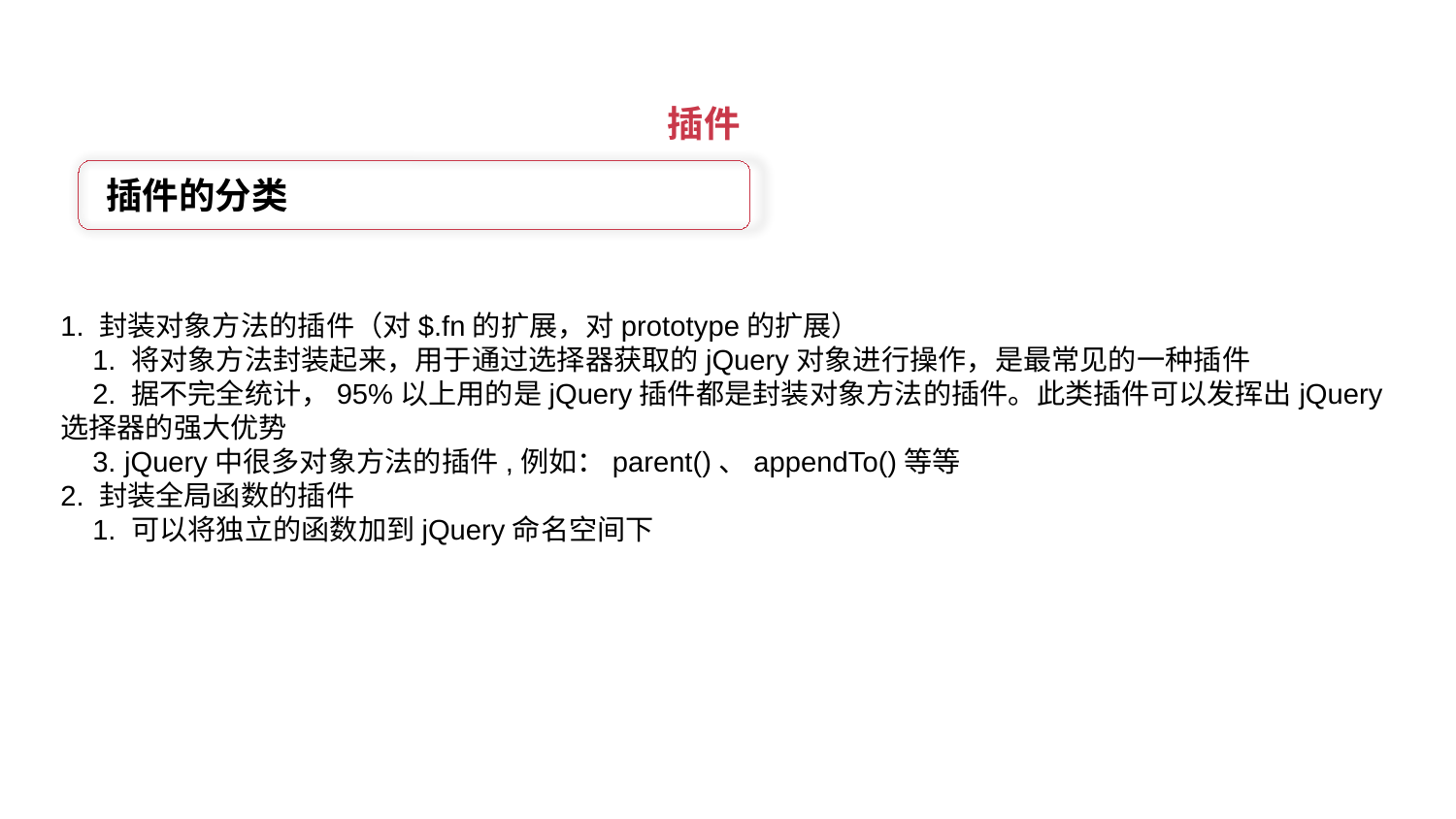

插件

插件的分类
1. 封装对象方法的插件（对$.fn的扩展，对prototype的扩展）
    1. 将对象方法封装起来，用于通过选择器获取的jQuery对象进行操作，是最常见的一种插件
    2. 据不完全统计，95%以上用的是jQuery插件都是封装对象方法的插件。此类插件可以发挥出jQuery选择器的强大优势
    3. jQuery中很多对象方法的插件,例如：parent()、appendTo()等等
2. 封装全局函数的插件
    1. 可以将独立的函数加到jQuery命名空间下